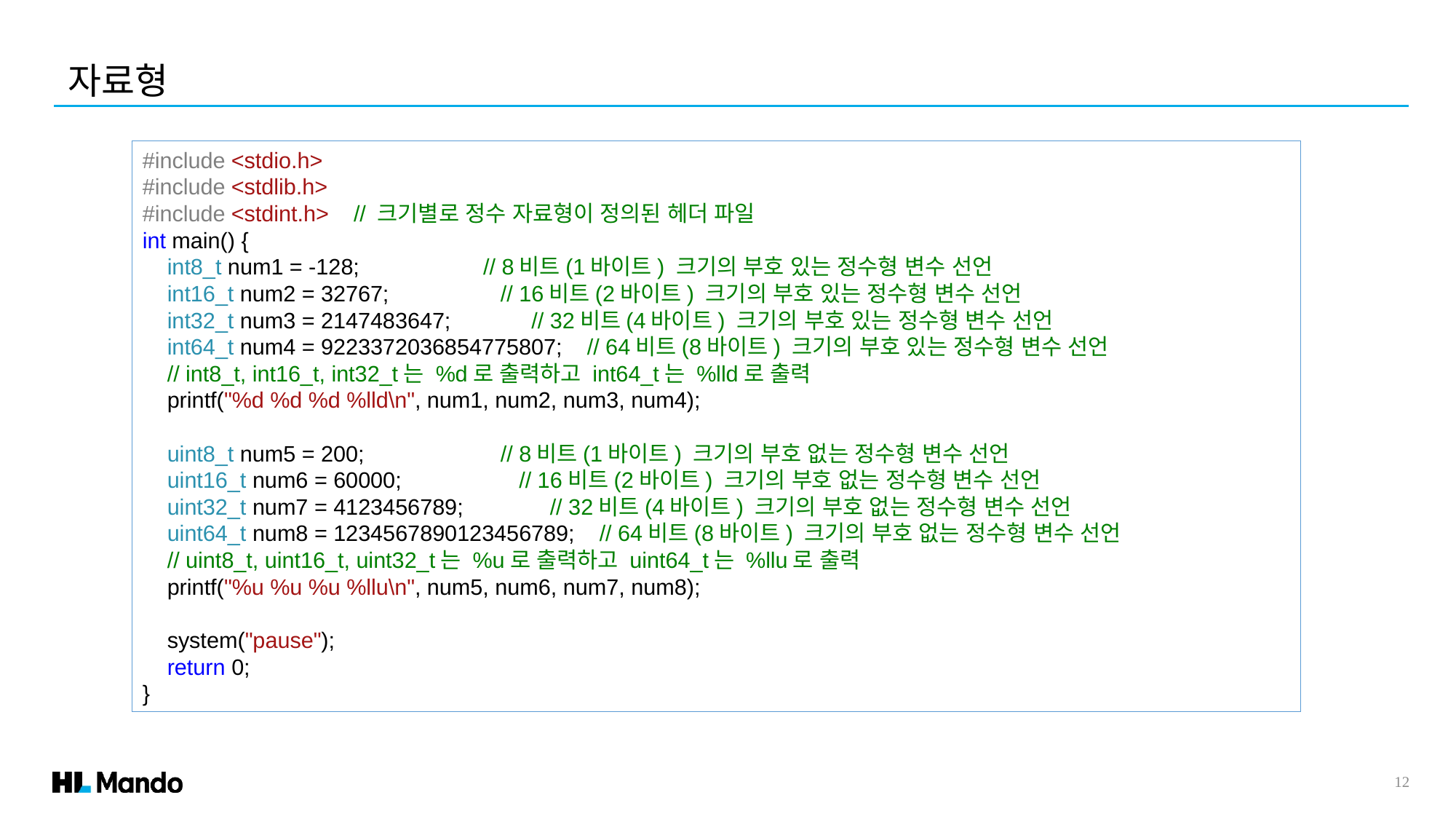

자료형
#include <stdio.h>
#include <stdlib.h>
#include <stdint.h>    // 크기별로 정수 자료형이 정의된 헤더 파일
int main() {
    int8_t num1 = -128;                    // 8비트(1바이트) 크기의 부호 있는 정수형 변수 선언
    int16_t num2 = 32767;                  // 16비트(2바이트) 크기의 부호 있는 정수형 변수 선언
    int32_t num3 = 2147483647;             // 32비트(4바이트) 크기의 부호 있는 정수형 변수 선언
    int64_t num4 = 9223372036854775807;    // 64비트(8바이트) 크기의 부호 있는 정수형 변수 선언
    // int8_t, int16_t, int32_t는 %d로 출력하고 int64_t는 %lld로 출력
    printf("%d %d %d %lld\n", num1, num2, num3, num4);

    uint8_t num5 = 200;                      // 8비트(1바이트) 크기의 부호 없는 정수형 변수 선언
    uint16_t num6 = 60000;                   // 16비트(2바이트) 크기의 부호 없는 정수형 변수 선언
    uint32_t num7 = 4123456789;              // 32비트(4바이트) 크기의 부호 없는 정수형 변수 선언
    uint64_t num8 = 1234567890123456789;    // 64비트(8바이트) 크기의 부호 없는 정수형 변수 선언
    // uint8_t, uint16_t, uint32_t는 %u로 출력하고 uint64_t는 %llu로 출력
    printf("%u %u %u %llu\n", num5, num6, num7, num8);

    system("pause");
    return 0;
}
12